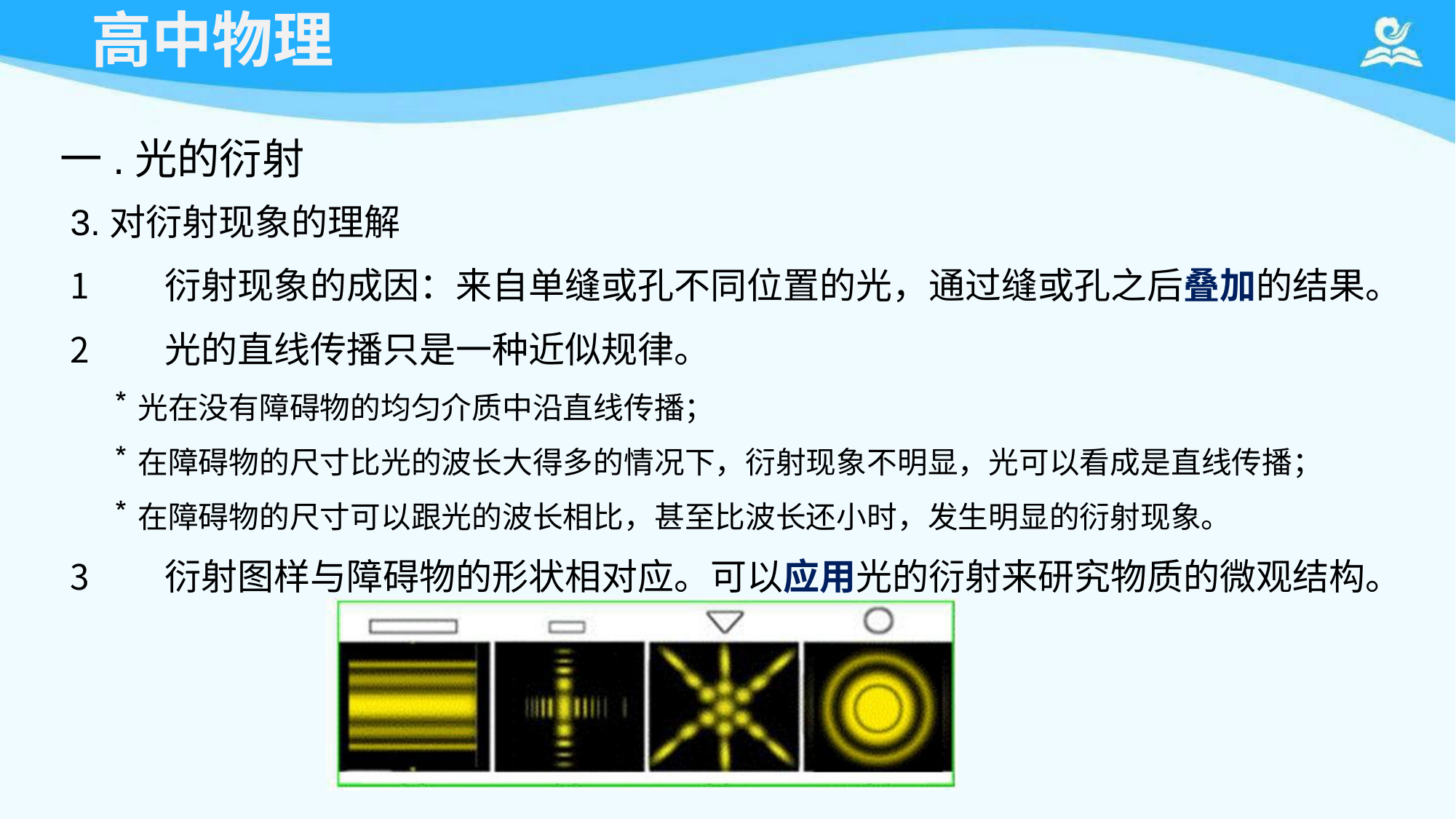

# 高中物理
一.光的衍射
3.对衍射现象的理解
衍射现象的成因：来自单缝或孔不同位置的光，通过缝或孔之后叠加的结果。
光的直线传播只是一种近似规律。
光在没有障碍物的均匀介质中沿直线传播；
在障碍物的尺寸比光的波长大得多的情况下，衍射现象不明显，光可以看成是直线传播；
在障碍物的尺寸可以跟光的波长相比，甚至比波长还小时，发生明显的衍射现象。
衍射图样与障碍物的形状相对应。可以应用光的衍射来研究物质的微观结构。